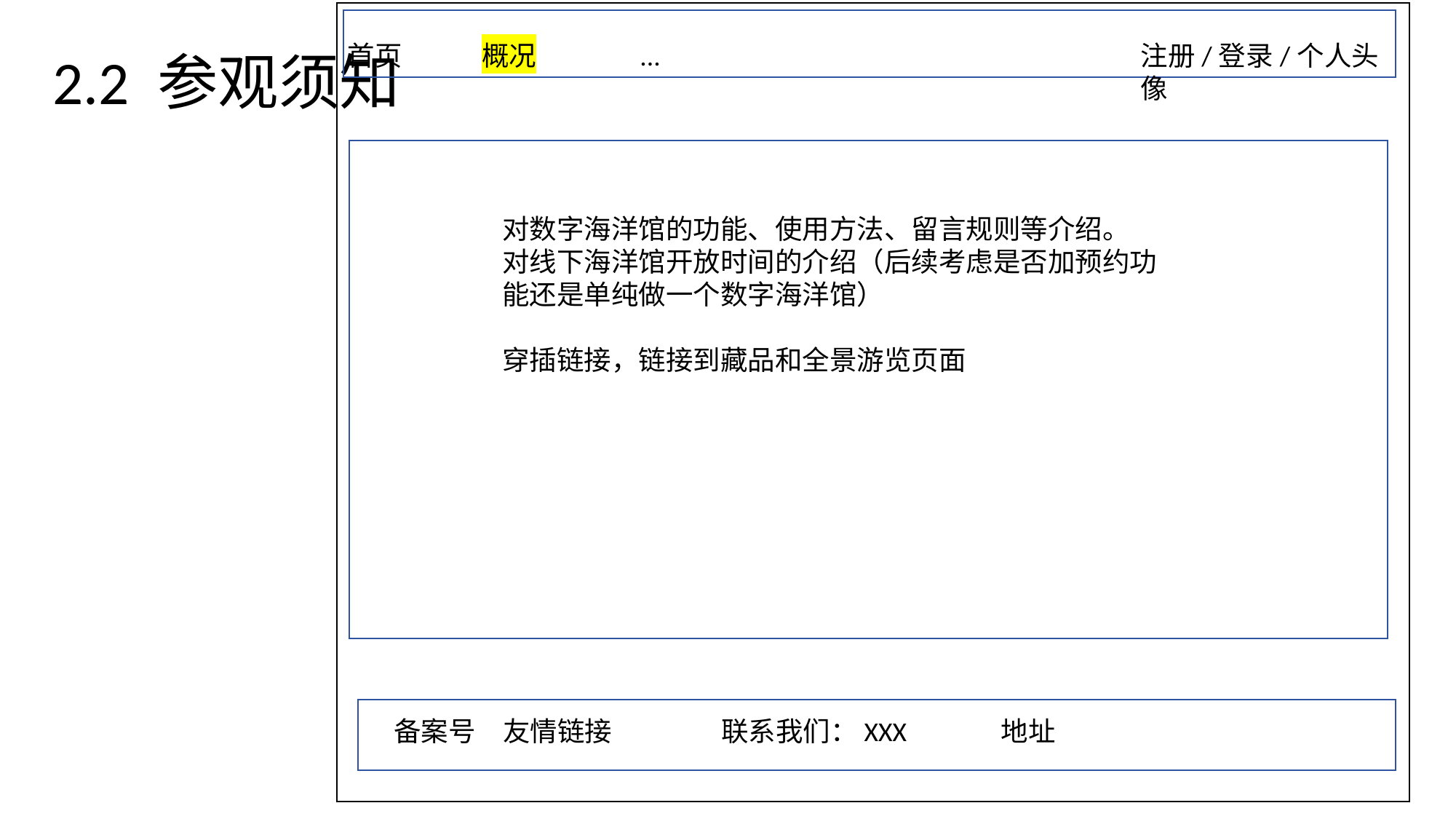

首页
概况
...
注册/登录/个人头像
2.2 参观须知

对数字海洋馆的功能、使用方法、留言规则等介绍。
对线下海洋馆开放时间的介绍（后续考虑是否加预约功能还是单纯做一个数字海洋馆）

穿插链接，链接到藏品和全景游览页面

备案号	友情链接	联系我们：XXX
地址